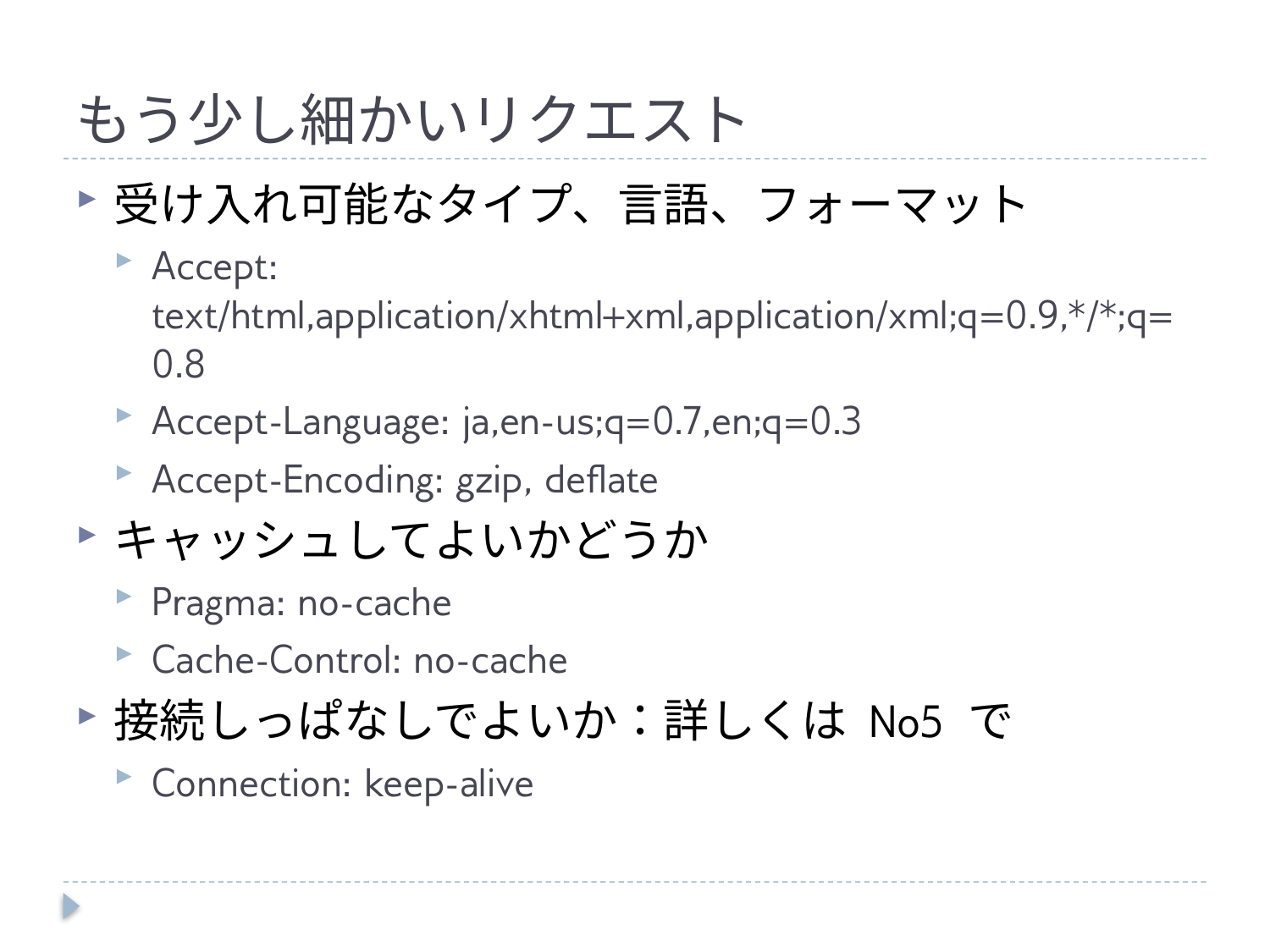

# もう少し細かいリクエスト
受け入れ可能なタイプ、言語、フォーマット
Accept: text/html,application/xhtml+xml,application/xml;q=0.9,*/*;q=0.8
Accept-Language: ja,en-us;q=0.7,en;q=0.3
Accept-Encoding: gzip, deflate
キャッシュしてよいかどうか
Pragma: no-cache
Cache-Control: no-cache
接続しっぱなしでよいか：詳しくは No5 で
Connection: keep-alive